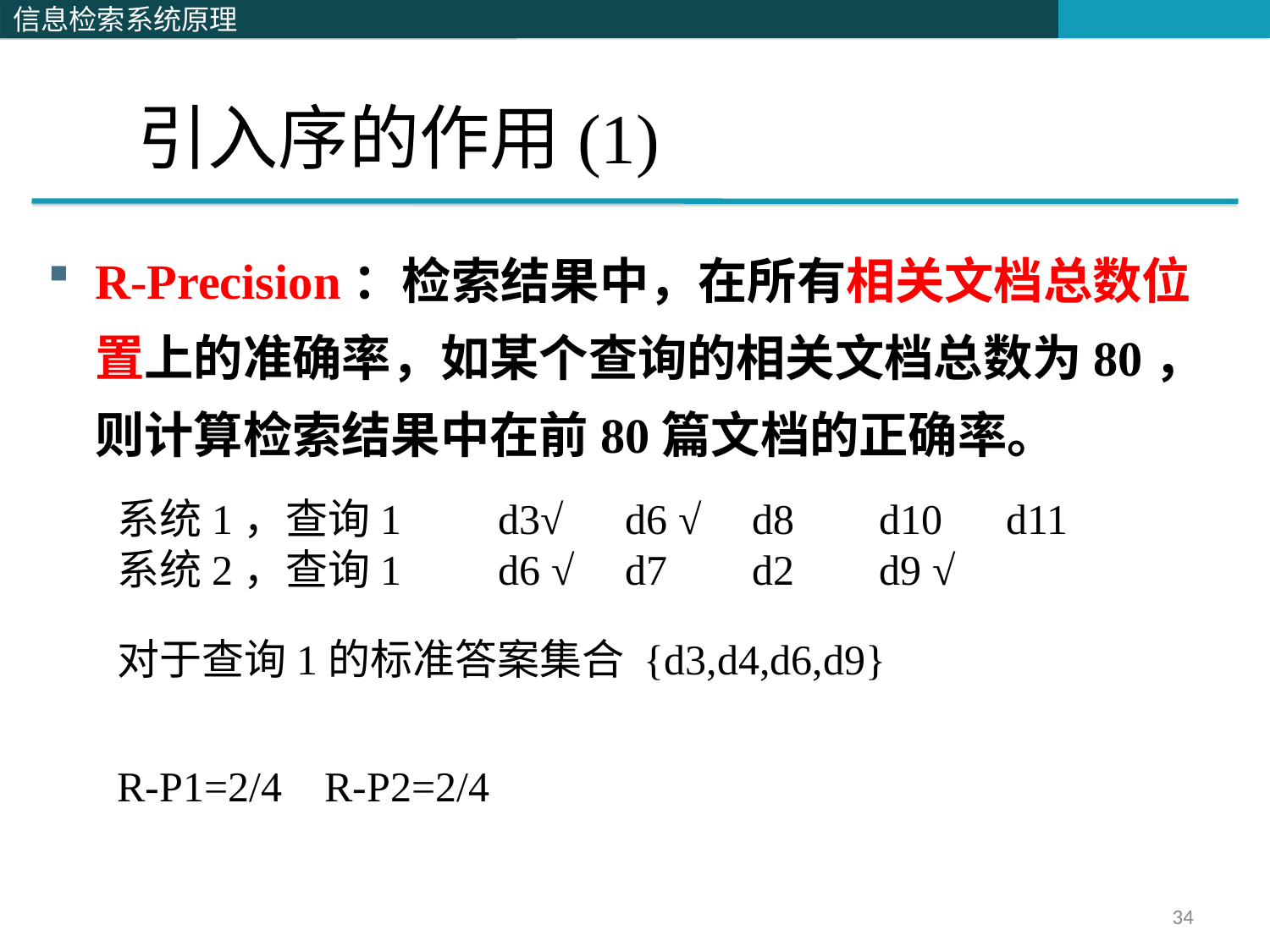

# 引入序的作用(1)
R-Precision：检索结果中，在所有相关文档总数位置上的准确率，如某个查询的相关文档总数为80，则计算检索结果中在前80篇文档的正确率。
系统1，查询1	d3√	d6 √ 	d8	d10	d11
系统2，查询1	d6 √ 	d7	d2 	d9 √
对于查询1的标准答案集合 {d3,d4,d6,d9}
R-P1=2/4    R-P2=2/4
34